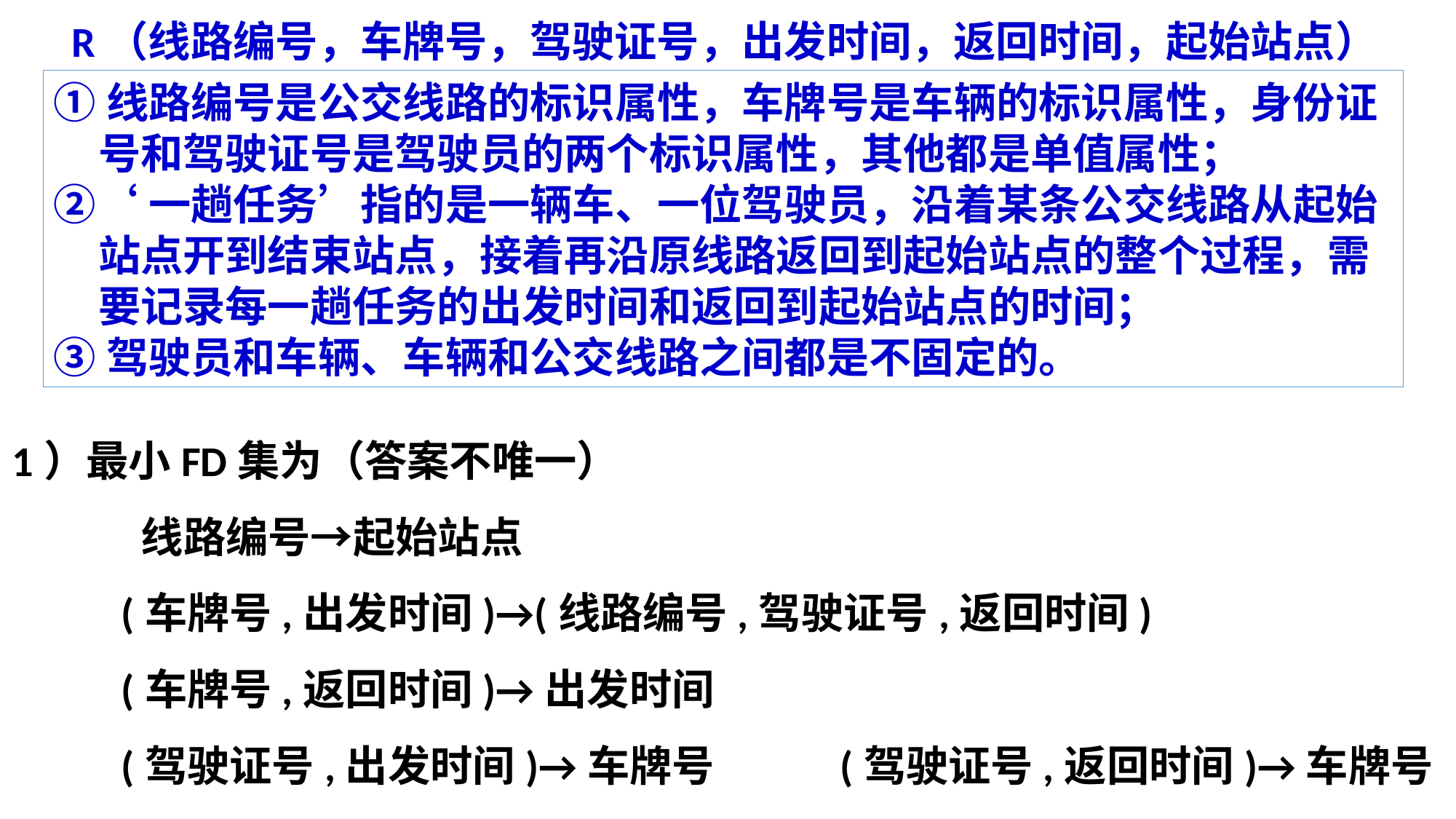

R（线路编号，车牌号，驾驶证号，出发时间，返回时间，起始站点）
①线路编号是公交线路的标识属性，车牌号是车辆的标识属性，身份证号和驾驶证号是驾驶员的两个标识属性，其他都是单值属性；
②‘一趟任务’指的是一辆车、一位驾驶员，沿着某条公交线路从起始站点开到结束站点，接着再沿原线路返回到起始站点的整个过程，需要记录每一趟任务的出发时间和返回到起始站点的时间；
③驾驶员和车辆、车辆和公交线路之间都是不固定的。
1）最小FD集为（答案不唯一）
 线路编号→起始站点
(车牌号,出发时间)→(线路编号,驾驶证号,返回时间)
(车牌号,返回时间)→出发时间
(驾驶证号,出发时间)→车牌号            (驾驶证号,返回时间)→车牌号